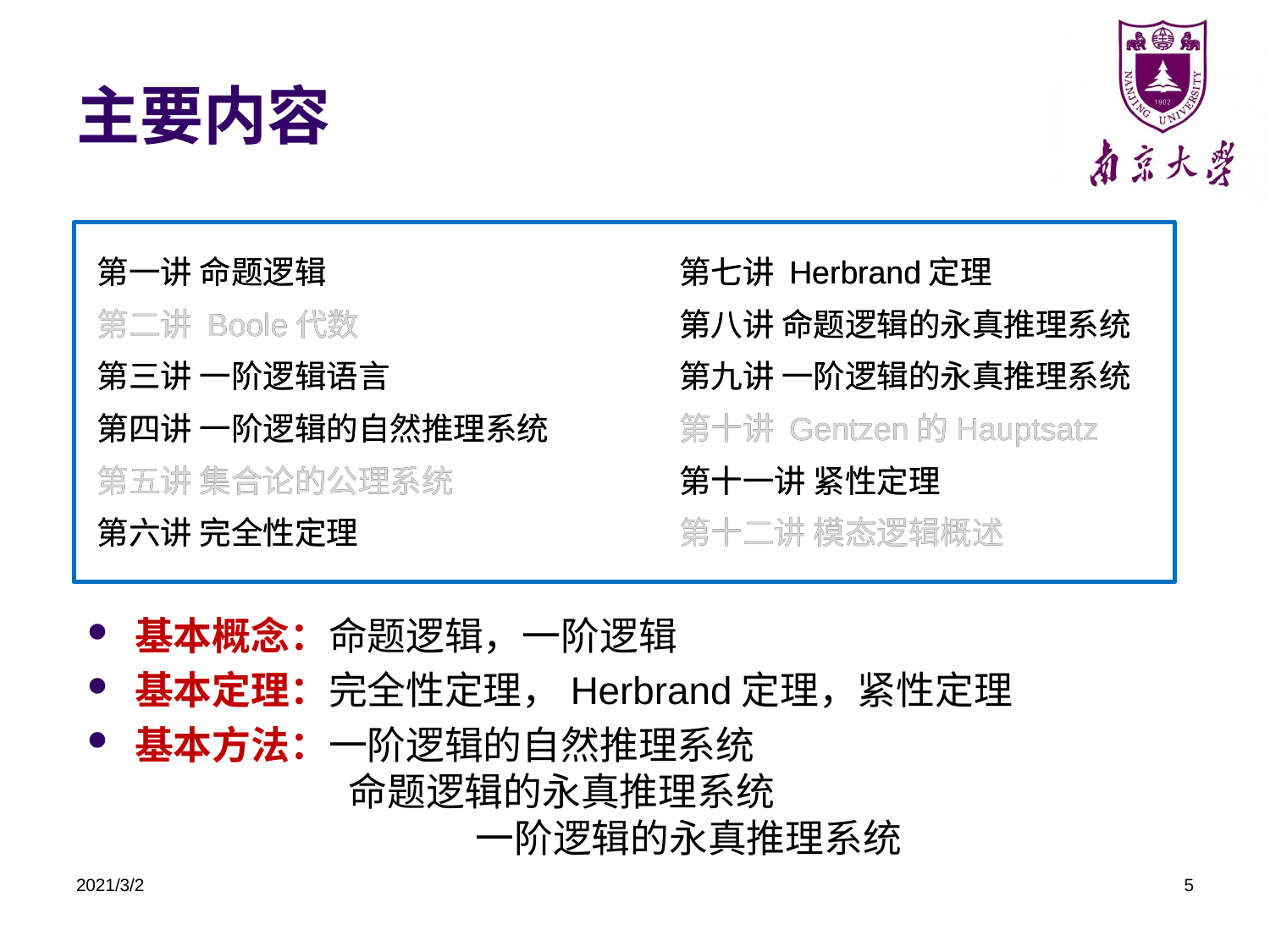

# 主要内容

第一讲 命题逻辑
第二讲 Boole代数
第三讲 一阶逻辑语言
第四讲 一阶逻辑的自然推理系统
第五讲 集合论的公理系统
第六讲 完全性定理
第七讲 Herbrand定理
第八讲 命题逻辑的永真推理系统
第九讲 一阶逻辑的永真推理系统
第十讲 Gentzen的Hauptsatz
第十一讲 紧性定理
第十二讲 模态逻辑概述

第一讲 命题逻辑
第二讲 Boole代数
第三讲 一阶逻辑语言
第四讲 一阶逻辑的自然推理系统
第五讲 集合论的公理系统
第六讲 完全性定理
第七讲 Herbrand定理
第八讲 命题逻辑的永真推理系统
第九讲 一阶逻辑的永真推理系统
第十讲 Gentzen的Hauptsatz
第十一讲 紧性定理
第十二讲 模态逻辑概述
基本概念：命题逻辑，一阶逻辑
基本定理：完全性定理，Herbrand定理，紧性定理
基本方法：一阶逻辑的自然推理系统					          命题逻辑的永真推理系统					          一阶逻辑的永真推理系统

2021/3/2
5